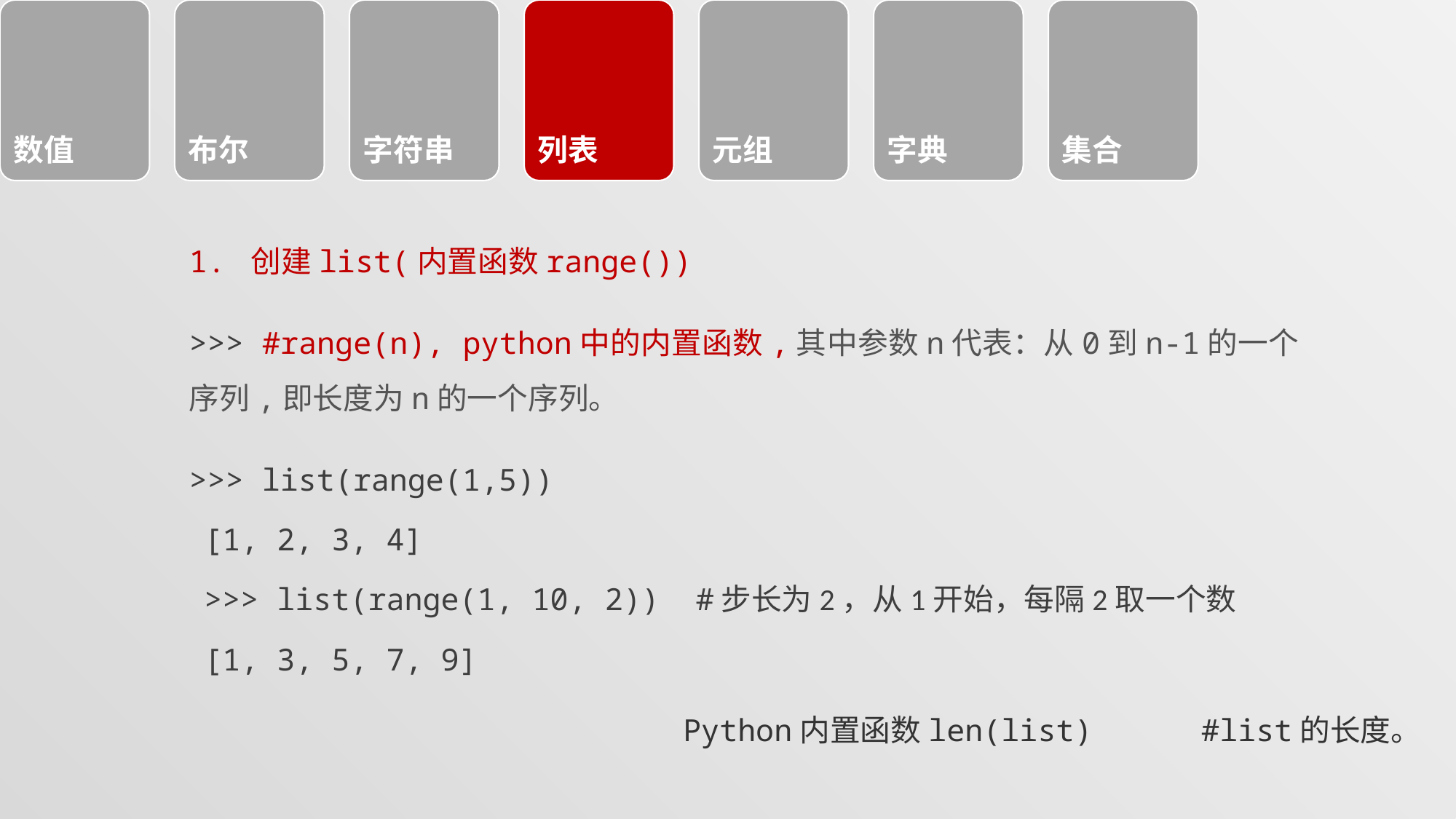

#
1. 创建list(内置函数range())
>>> #range(n), python中的内置函数,其中参数n代表：从0到n-1的一个序列,即长度为n的一个序列。
>>> list(range(1,5))
[1, 2, 3, 4]
>>> list(range(1, 10, 2))  #步长为2，从1开始，每隔2取一个数
[1, 3, 5, 7, 9]

Python内置函数len(list)      #list的长度。